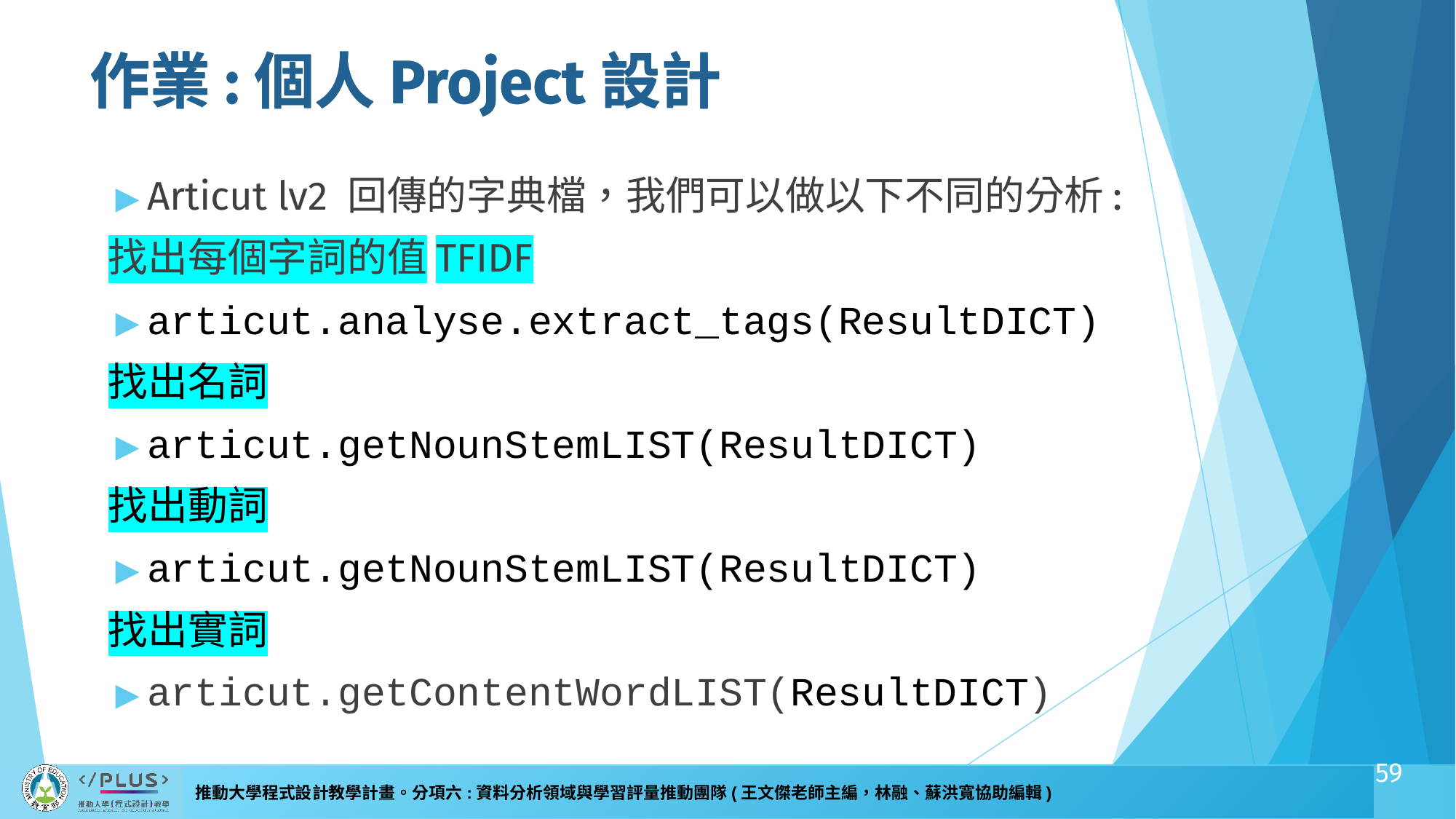

作業:個人Project設計
# 作業:個人Project設計
Articut lv2 回傳的字典檔，我們可以做以下不同的分析:
找出每個字詞的值TFIDF
articut.analyse.extract_tags(ResultDICT)
找出名詞
articut.getNounStemLIST(ResultDICT)
找出動詞
articut.getNounStemLIST(ResultDICT)
找出實詞
articut.getContentWordLIST(ResultDICT)

59